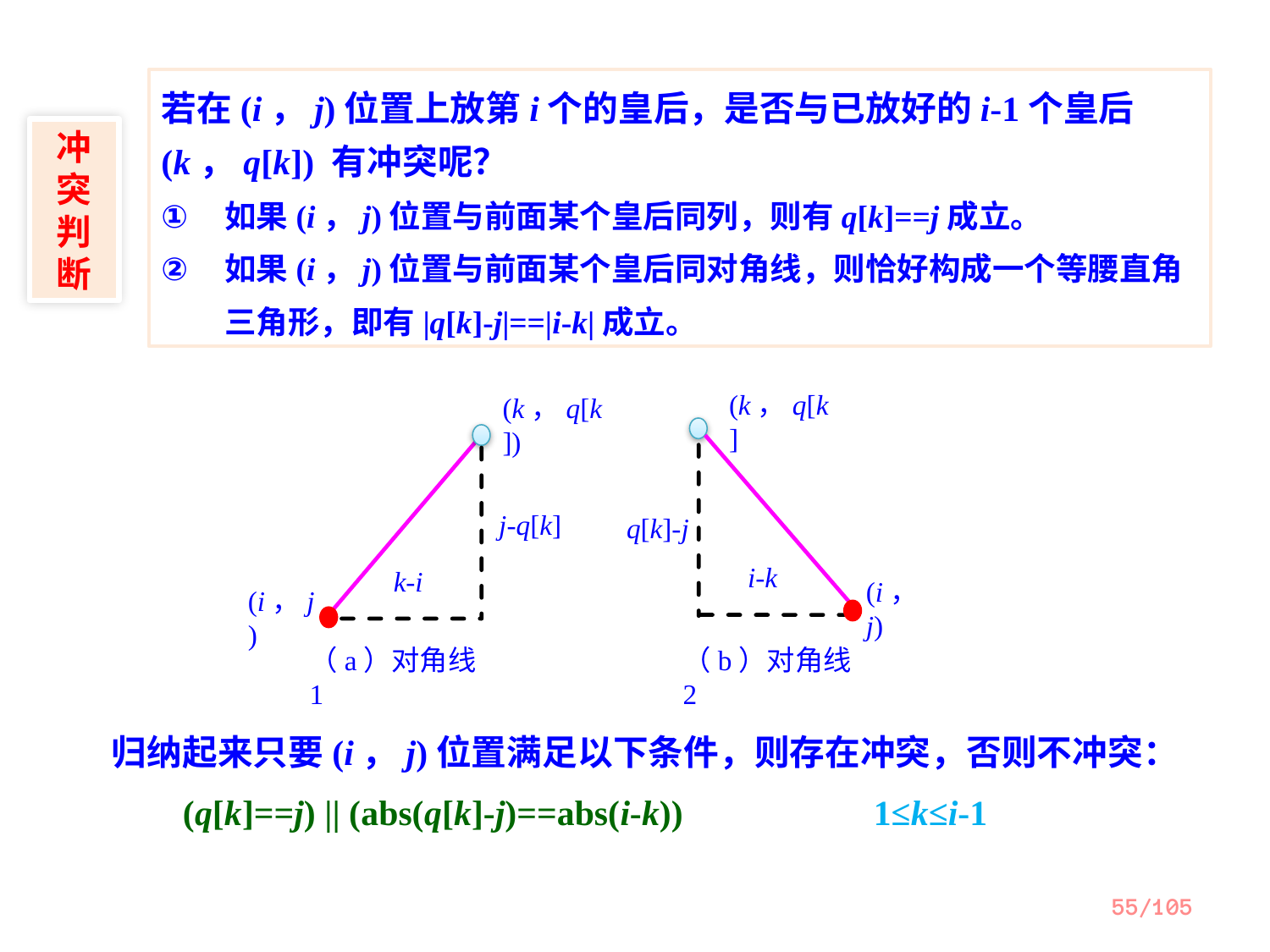

若在(i，j)位置上放第i个的皇后，是否与已放好的i-1个皇后(k，q[k]) 有冲突呢？
如果(i，j)位置与前面某个皇后同列，则有q[k]==j成立。
如果(i，j)位置与前面某个皇后同对角线，则恰好构成一个等腰直角三角形，即有|q[k]-j|==|i-k|成立。
冲突判断
(k，q[k]
(k，q[k])

j-q[k]
q[k]-j
i-k
k-i
(i，j)
(i，j)

（a）对角线1
（b）对角线2
归纳起来只要(i，j)位置满足以下条件，则存在冲突，否则不冲突：
        (q[k]==j) || (abs(q[k]-j)==abs(i-k)) 		1≤k≤i-1
55/105